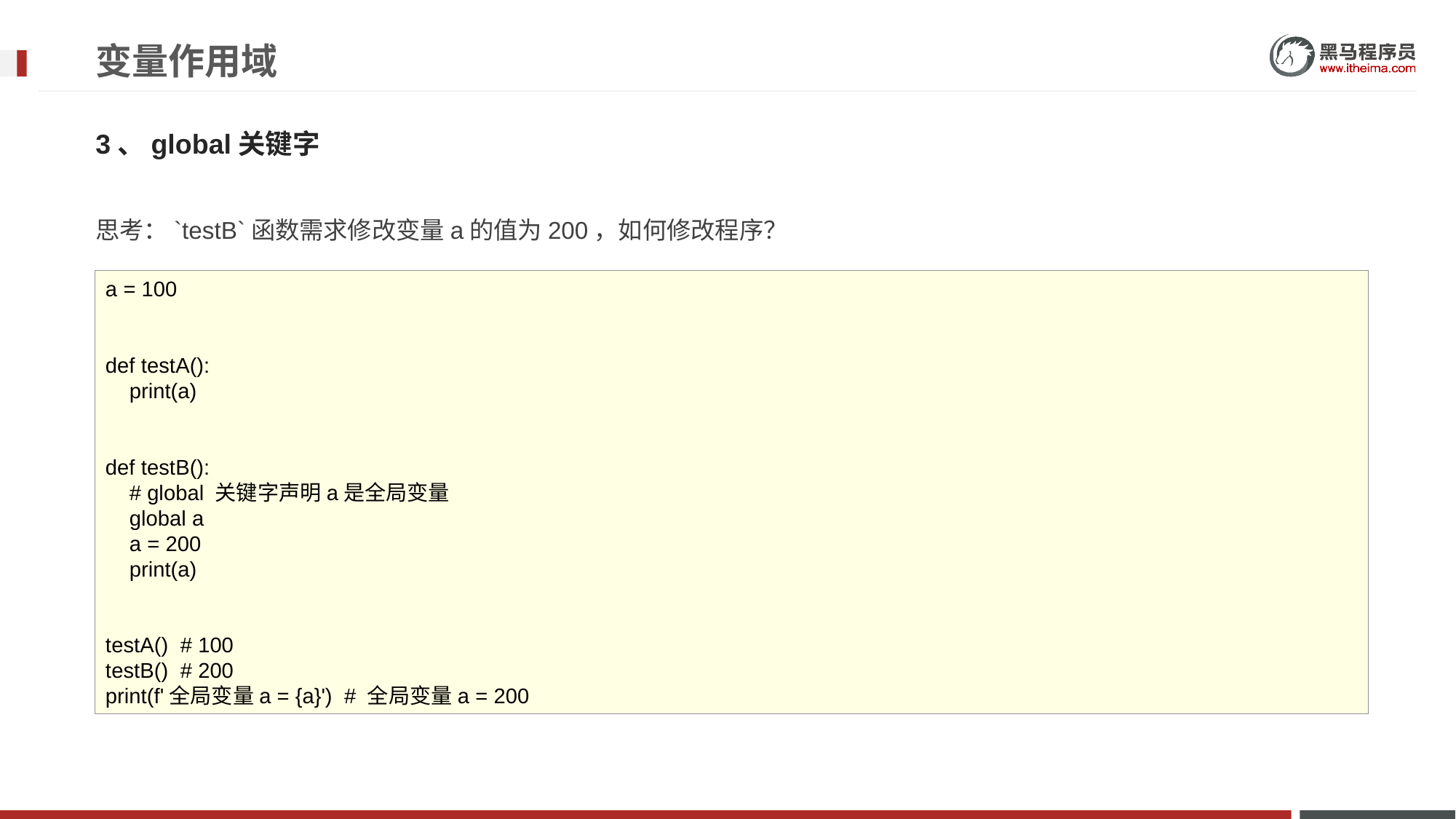

# 变量作用域
3、global关键字
思考：`testB`函数需求修改变量a的值为200，如何修改程序？

a = 100

def testA():
    print(a)

def testB():
    # global 关键字声明a是全局变量
    global a
    a = 200
    print(a)

testA()  # 100
testB()  # 200
print(f'全局变量a = {a}')  # 全局变量a = 200